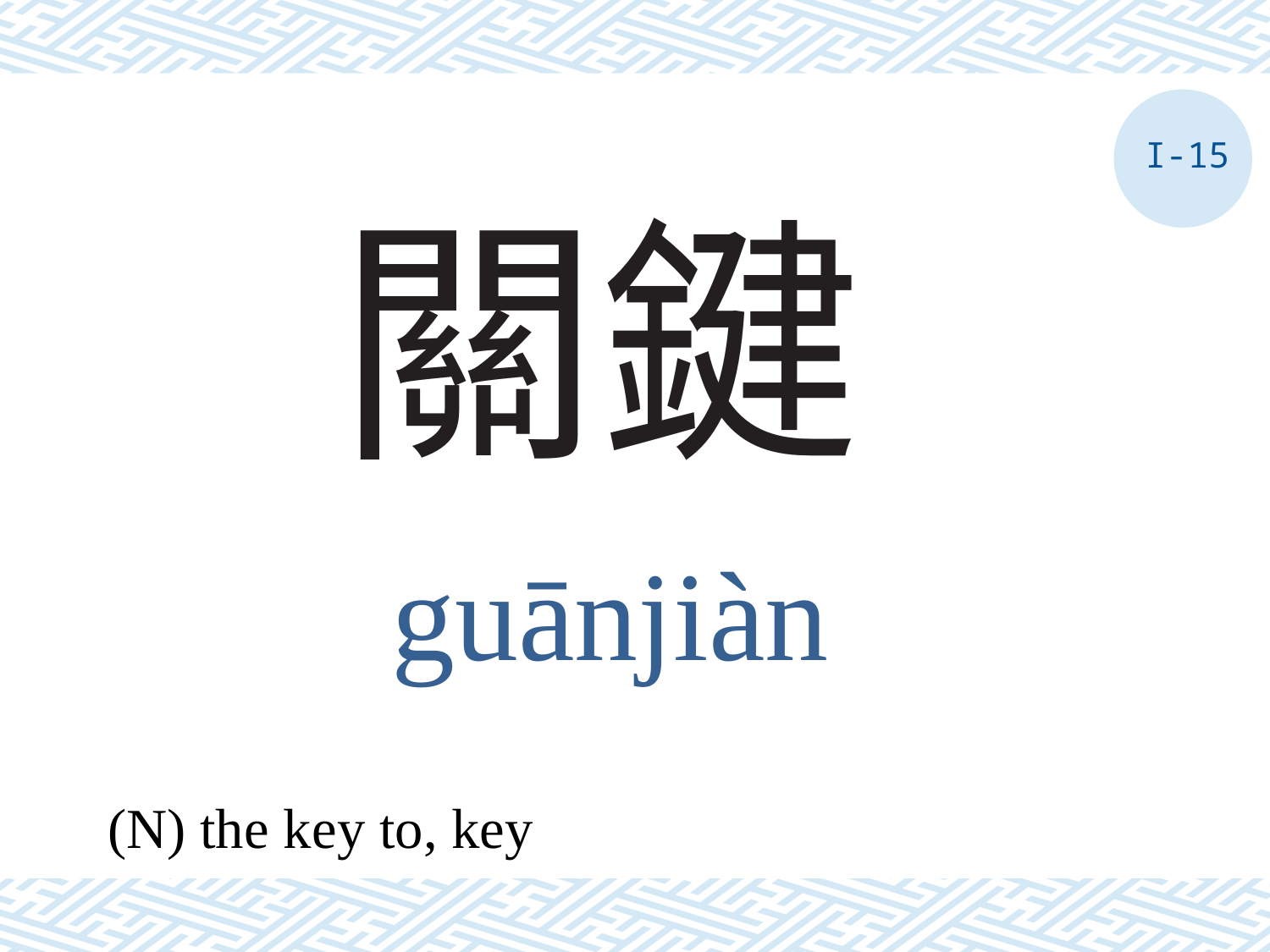

I-15

# 關鍵
guānjiàn
(N) the key to, key